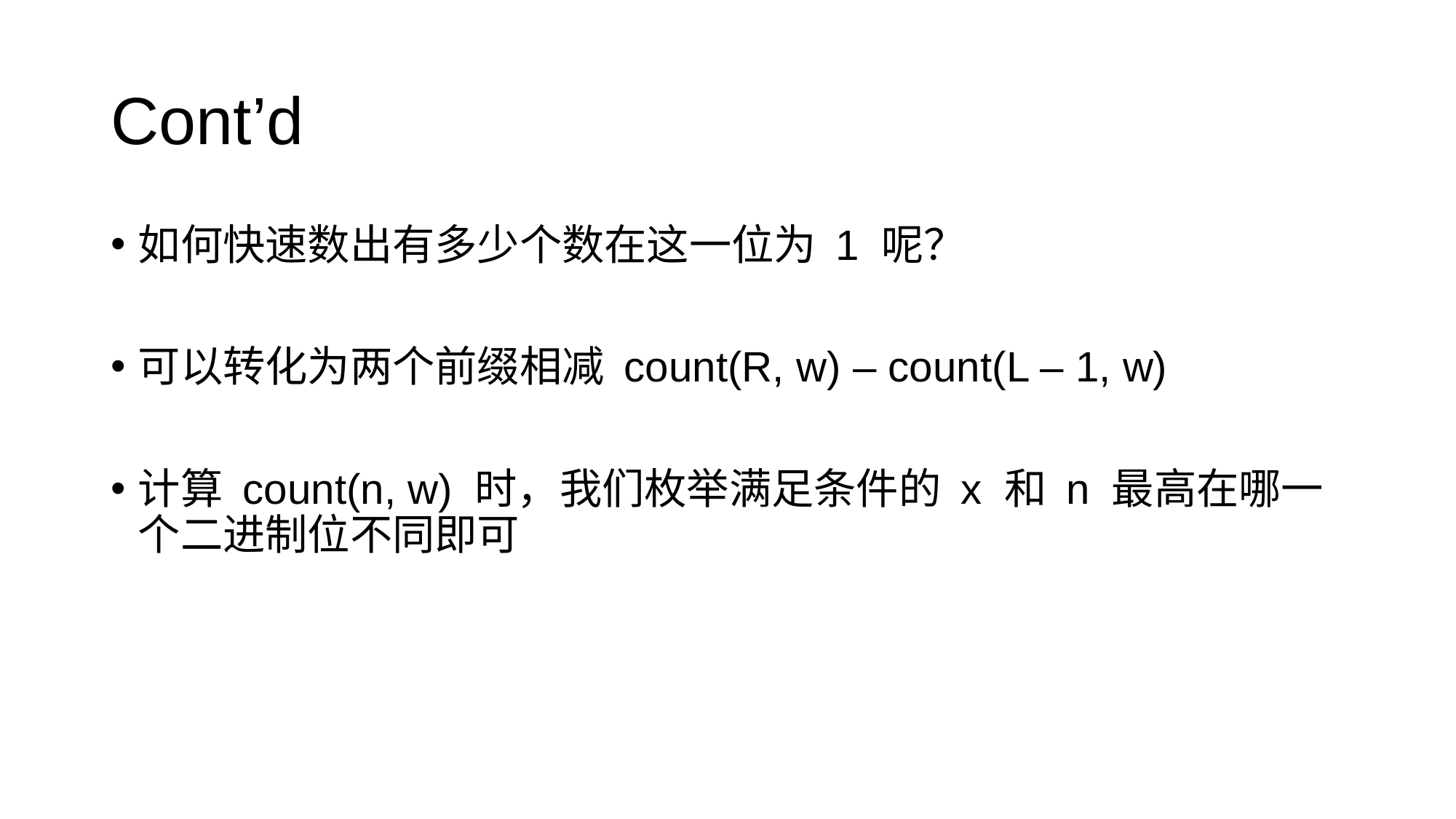

# Cont’d
如何快速数出有多少个数在这一位为 1 呢？

可以转化为两个前缀相减 count(R, w) – count(L – 1, w)

计算 count(n, w) 时，我们枚举满足条件的 x 和 n 最高在哪一个二进制位不同即可